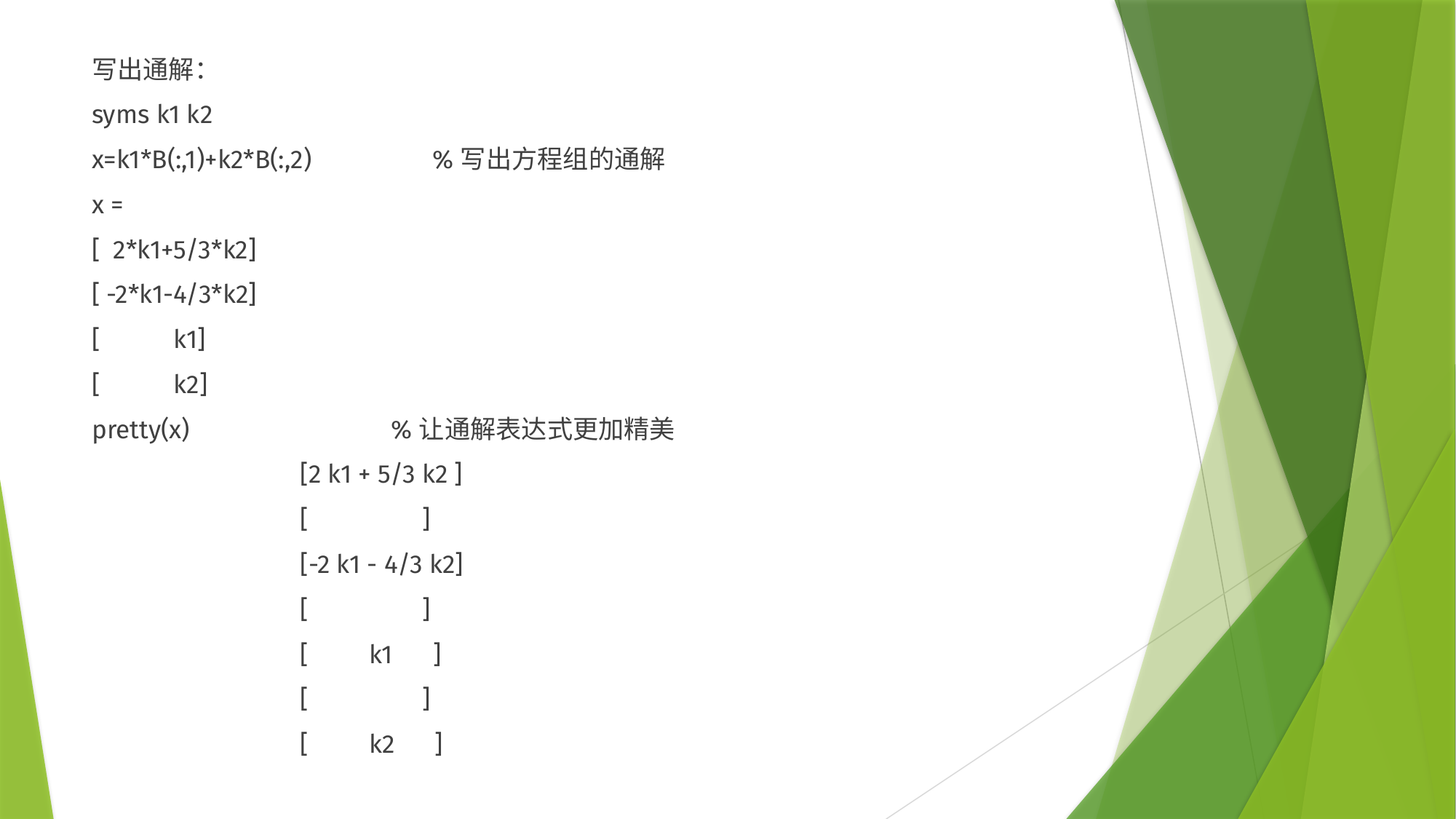

写出通解：
syms k1 k2
x=k1*B(:,1)+k2*B(:,2)                  %写出方程组的通解
x =
[  2*k1+5/3*k2]
[ -2*k1-4/3*k2]
[           k1]
[           k2]
pretty(x)                              %让通解表达式更加精美
                               [2 k1 + 5/3 k2 ]
                               [                 ]
                               [-2 k1 - 4/3 k2]
                               [                 ]
                               [         k1      ]
                               [                 ]
                               [         k2      ]